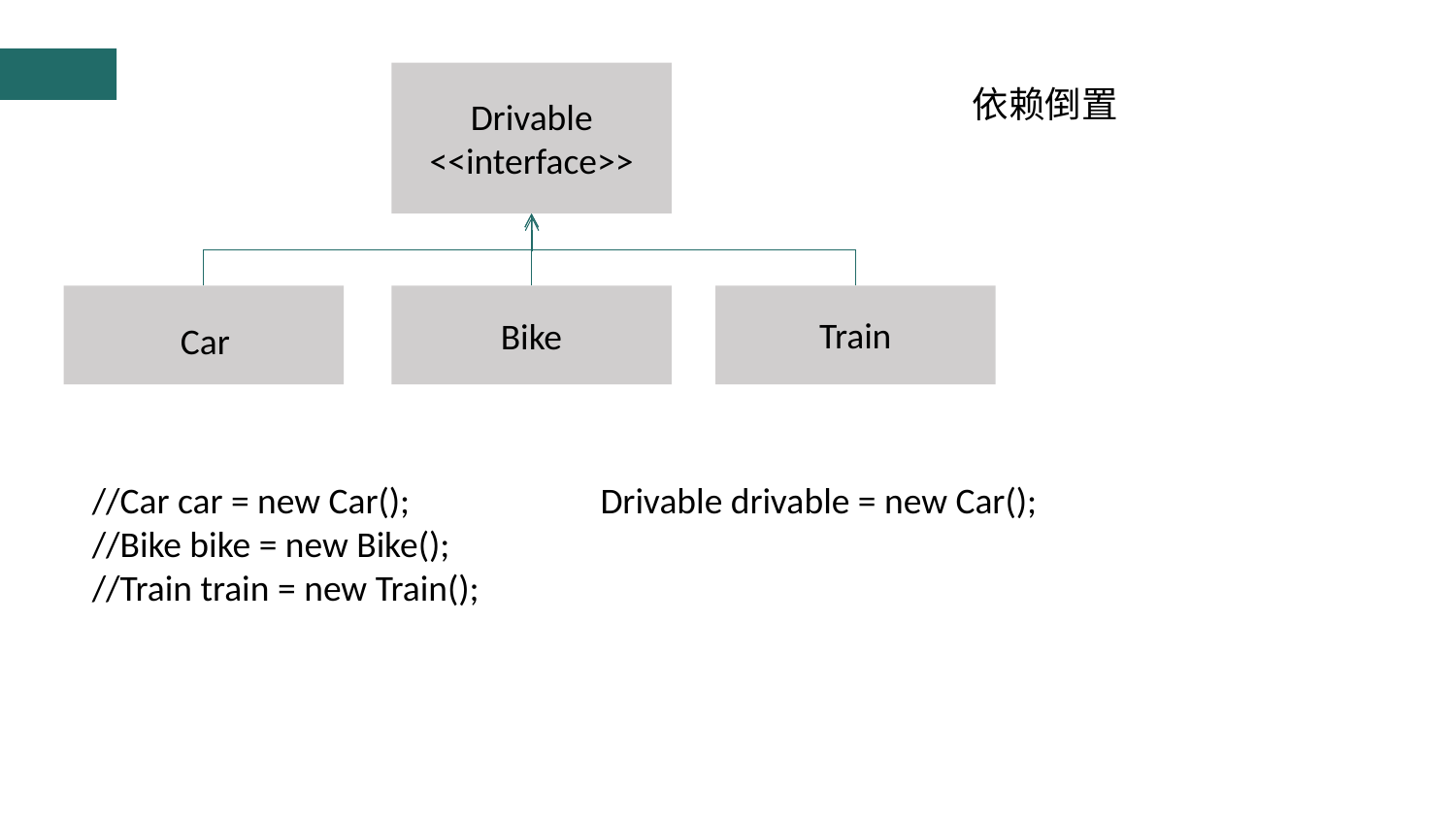

Drivable
<<interface>>
依赖倒置

Train
Bike
Car
//Car car = new Car();
//Bike bike = new Bike();
//Train train = new Train();

Drivable drivable = new Car();